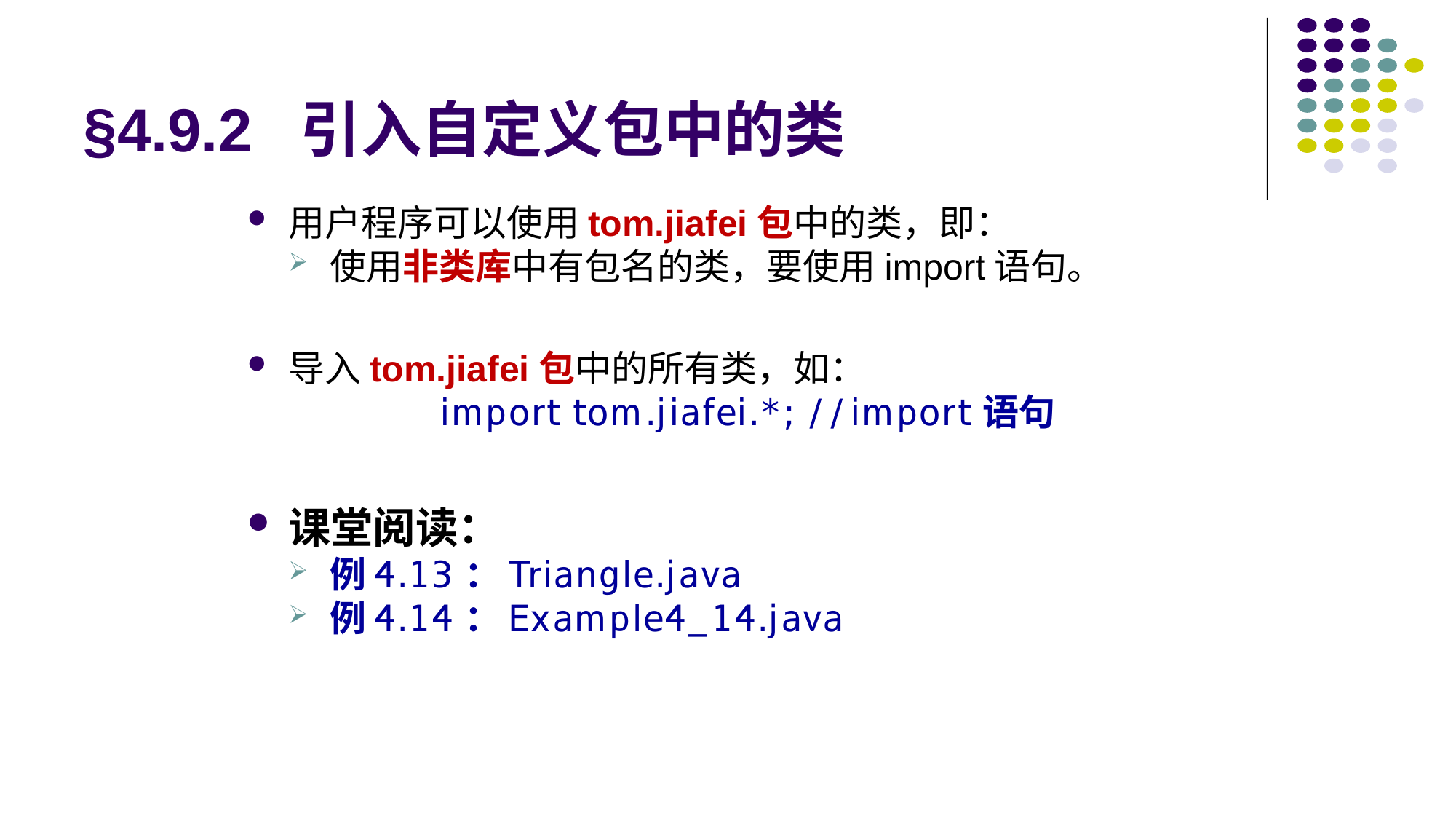

# §4.9.2  引入自定义包中的类
用户程序可以使用tom.jiafei包中的类，即：
使用非类库中有包名的类，要使用import语句。

导入tom.jiafei包中的所有类，如：
import tom.jiafei.*;	//import语句

课堂阅读：
例4.13：Triangle.java
例4.14：Example4_14.java